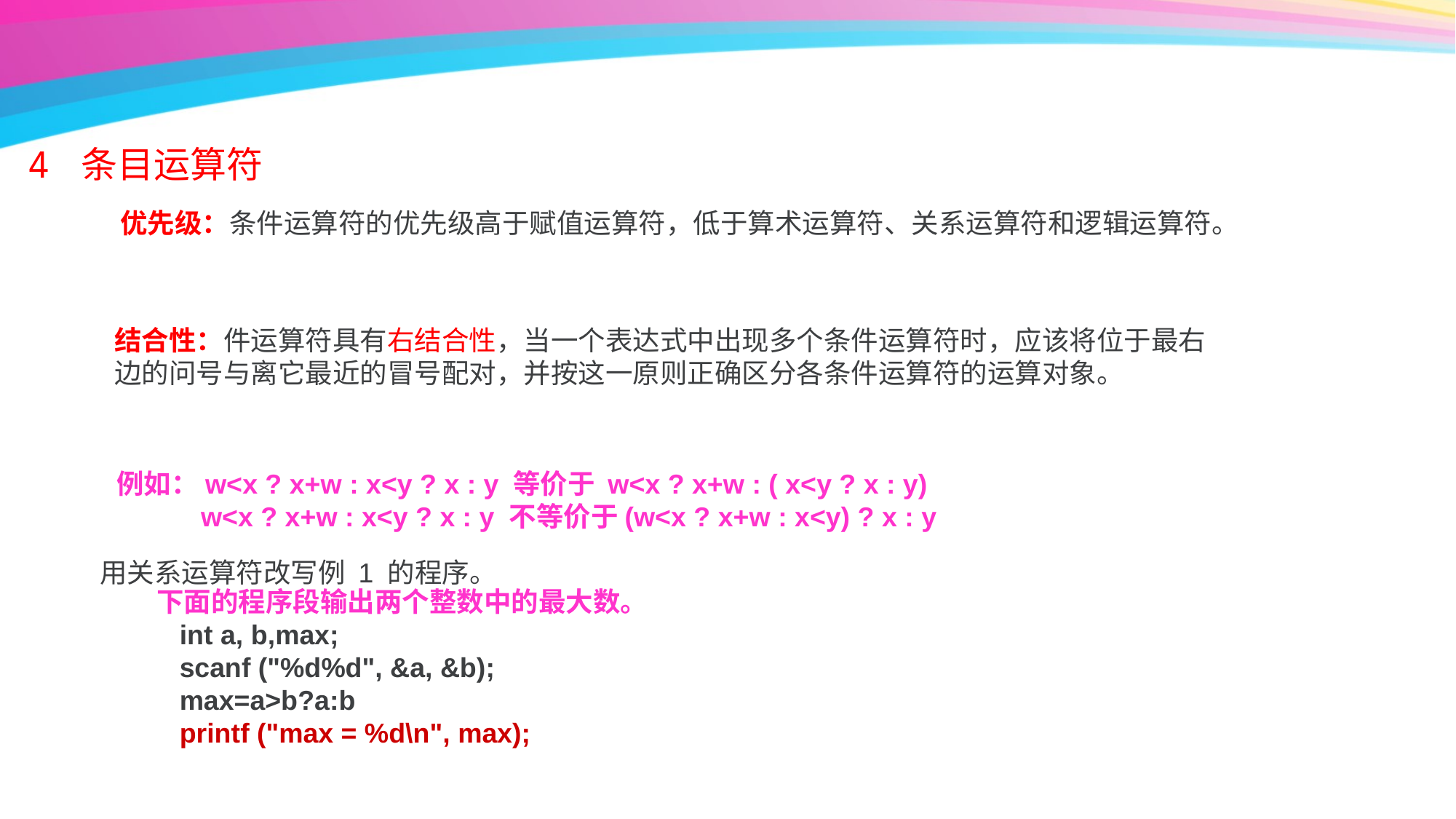

4 条目运算符
优先级：条件运算符的优先级高于赋值运算符，低于算术运算符、关系运算符和逻辑运算符。
结合性：件运算符具有右结合性，当一个表达式中出现多个条件运算符时，应该将位于最右边的问号与离它最近的冒号配对，并按这一原则正确区分各条件运算符的运算对象。
例如：w<x ? x+w : x<y ? x : y 等价于 w<x ? x+w : ( x<y ? x : y)
           w<x ? x+w : x<y ? x : y 不等价于(w<x ? x+w : x<y) ? x : y
用关系运算符改写例 1 的程序。
下面的程序段输出两个整数中的最大数。
   int a, b,max;
   scanf ("%d%d", &a, &b);
   max=a>b?a:b
   printf ("max = %d\n", max);